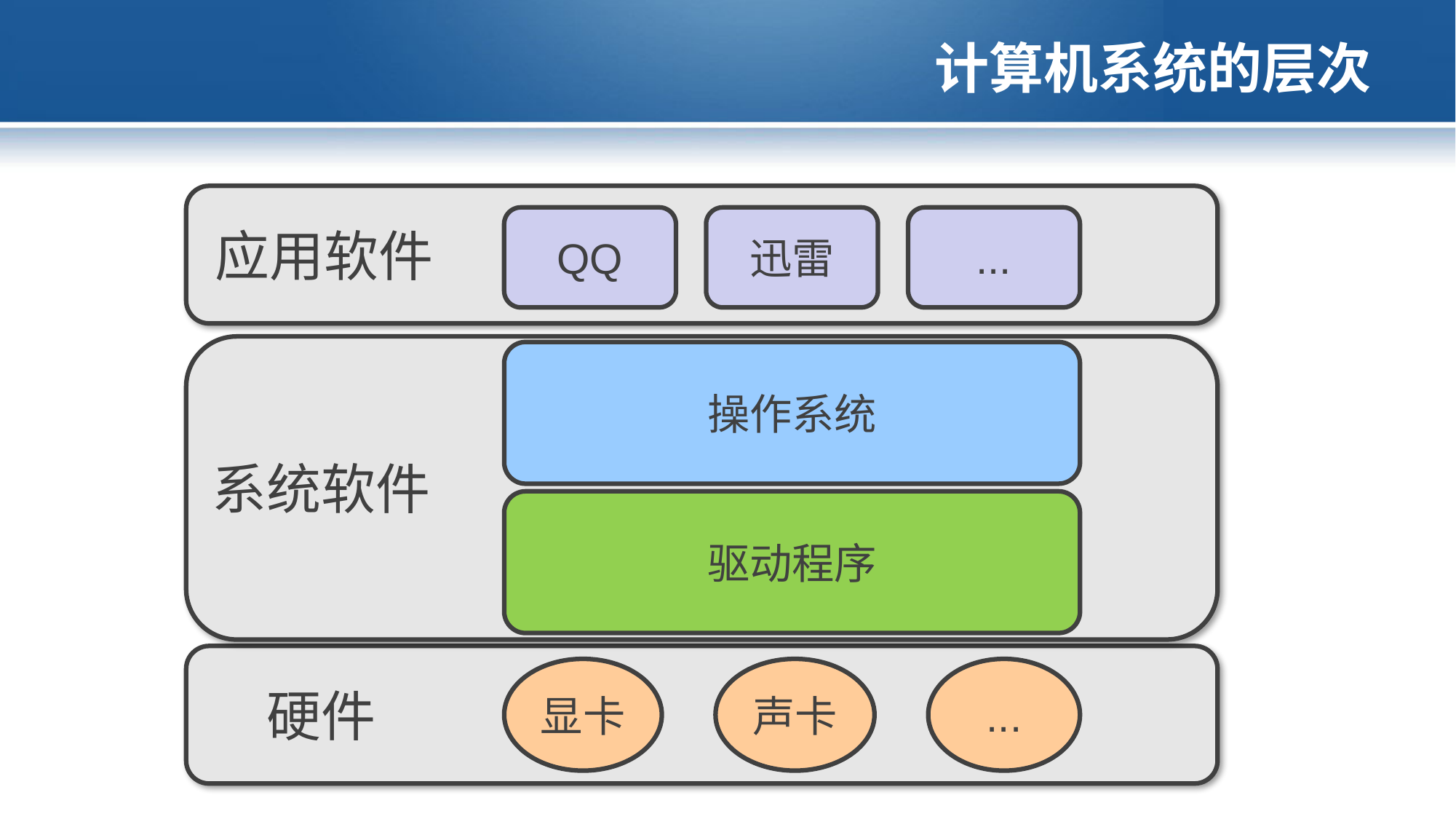

# 计算机系统的层次

应用软件
QQ
迅雷
...

操作系统
系统软件
驱动程序

显卡
声卡
...
硬件